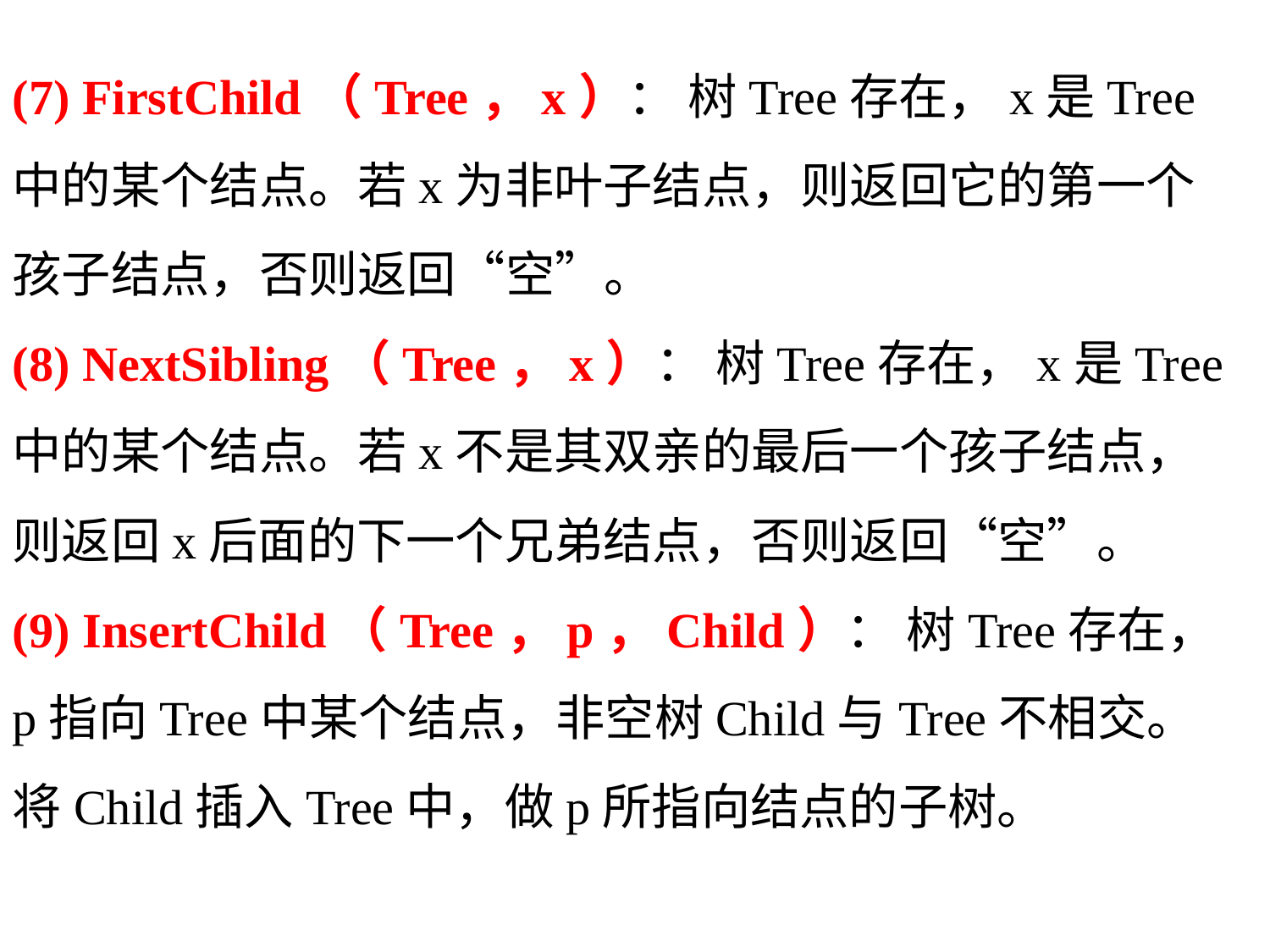

(7) FirstChild（Tree，x）： 树Tree存在，x是Tree中的某个结点。若x为非叶子结点，则返回它的第一个孩子结点，否则返回“空”。
(8) NextSibling（Tree，x）： 树Tree存在，x是Tree中的某个结点。若x不是其双亲的最后一个孩子结点，则返回x后面的下一个兄弟结点，否则返回“空”。
(9) InsertChild（Tree，p，Child）： 树Tree存在，p指向Tree中某个结点，非空树Child与Tree不相交。将Child插入Tree中，做p所指向结点的子树。